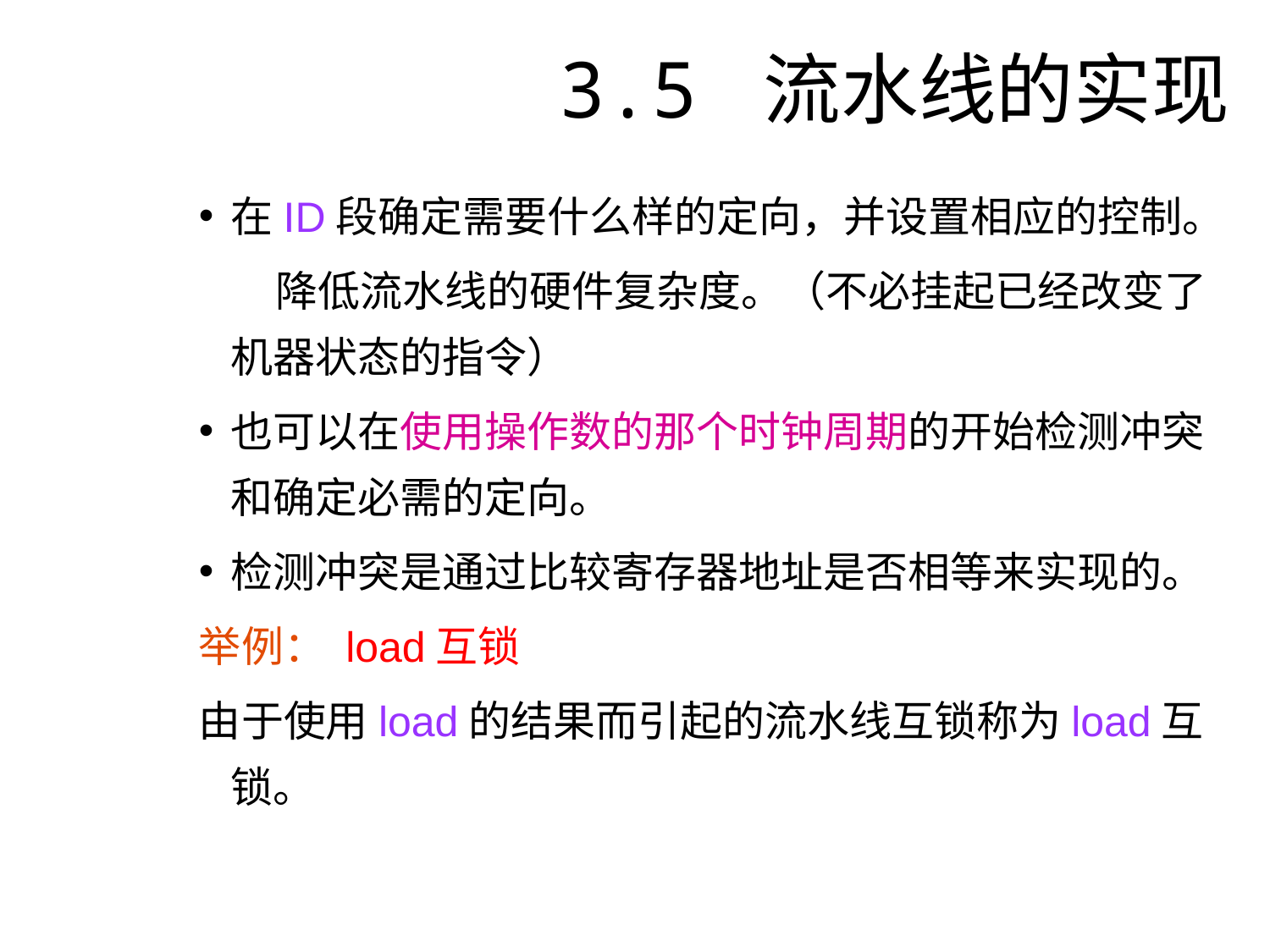

3.5 流水线的实现
在ID段确定需要什么样的定向，并设置相应的控制。
       降低流水线的硬件复杂度。（不必挂起已经改变了机器状态的指令）
也可以在使用操作数的那个时钟周期的开始检测冲突和确定必需的定向。
检测冲突是通过比较寄存器地址是否相等来实现的。
举例： load互锁
由于使用load的结果而引起的流水线互锁称为load互锁。